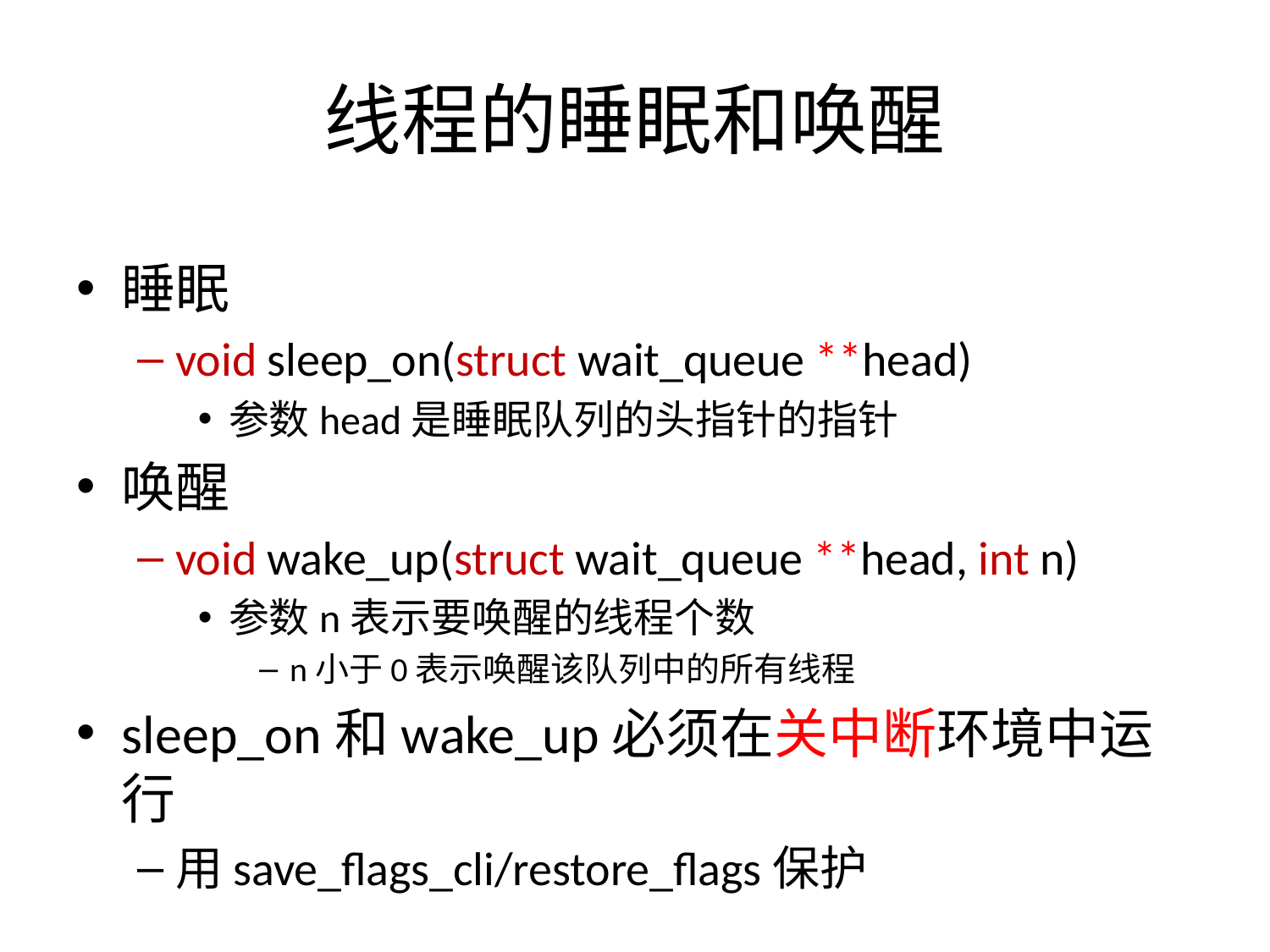

# 线程的睡眠和唤醒
睡眠
void sleep_on(struct wait_queue **head)
参数head是睡眠队列的头指针的指针
唤醒
void wake_up(struct wait_queue **head, int n)
参数n表示要唤醒的线程个数
n小于0表示唤醒该队列中的所有线程
sleep_on和wake_up必须在关中断环境中运行
用save_flags_cli/restore_flags保护